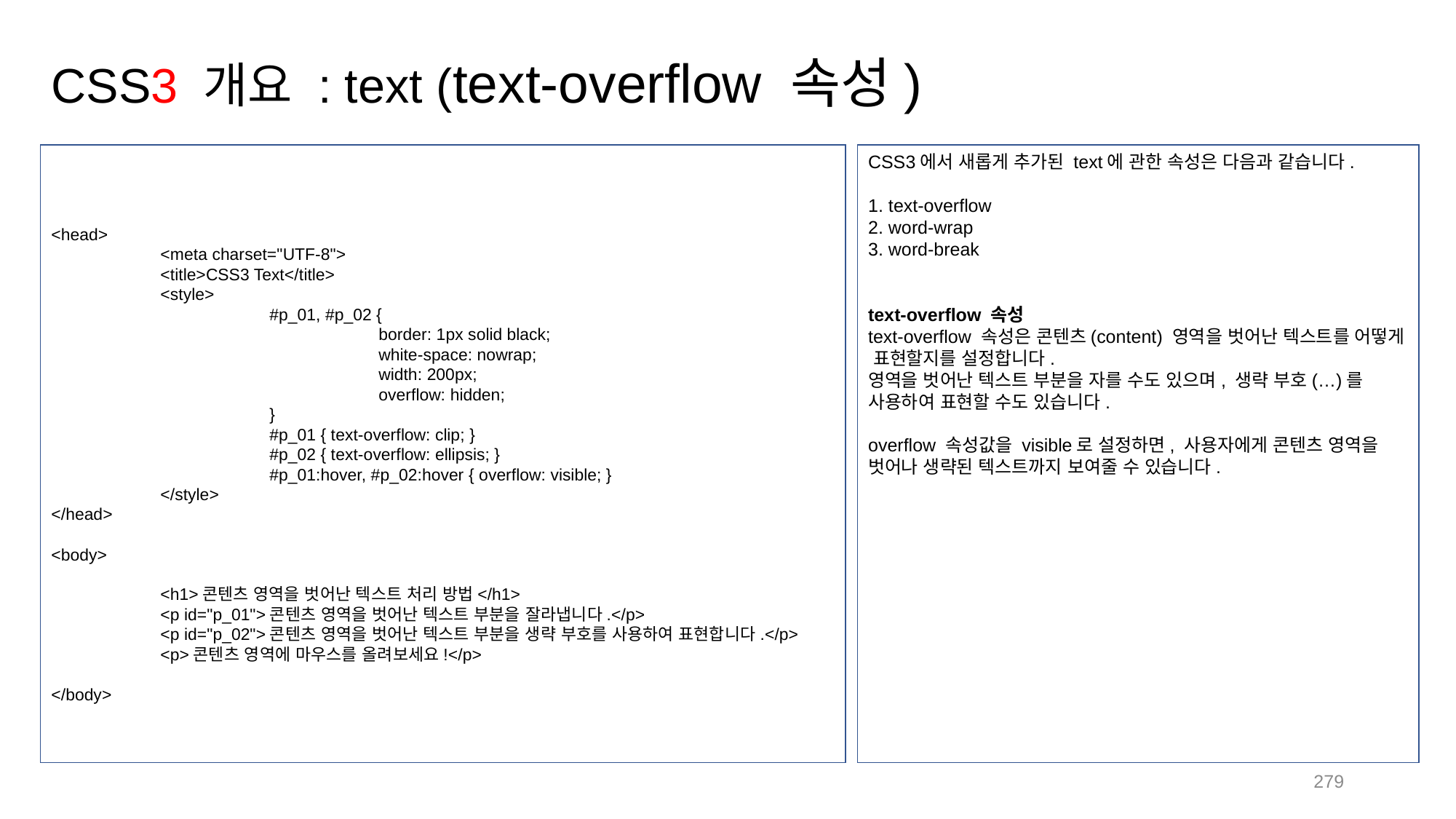

# CSS3 개요 : text (text-overflow 속성)
CSS3에서 새롭게 추가된 text에 관한 속성은 다음과 같습니다.

1. text-overflow
2. word-wrap
3. word-break

text-overflow 속성
text-overflow 속성은 콘텐츠(content) 영역을 벗어난 텍스트를 어떻게 표현할지를 설정합니다.
영역을 벗어난 텍스트 부분을 자를 수도 있으며, 생략 부호(…)를 사용하여 표현할 수도 있습니다.

overflow 속성값을 visible로 설정하면, 사용자에게 콘텐츠 영역을 벗어나 생략된 텍스트까지 보여줄 수 있습니다.

<head>
	<meta charset="UTF-8">
	<title>CSS3 Text</title>
	<style>
		#p_01, #p_02 {
			border: 1px solid black;
			white-space: nowrap;
			width: 200px;
			overflow: hidden;
		}
		#p_01 { text-overflow: clip; }
		#p_02 { text-overflow: ellipsis; }
		#p_01:hover, #p_02:hover { overflow: visible; }
	</style>
</head>

<body>

	<h1>콘텐츠 영역을 벗어난 텍스트 처리 방법</h1>
	<p id="p_01">콘텐츠 영역을 벗어난 텍스트 부분을 잘라냅니다.</p>
	<p id="p_02">콘텐츠 영역을 벗어난 텍스트 부분을 생략 부호를 사용하여 표현합니다.</p>
	<p>콘텐츠 영역에 마우스를 올려보세요!</p>

</body>
279